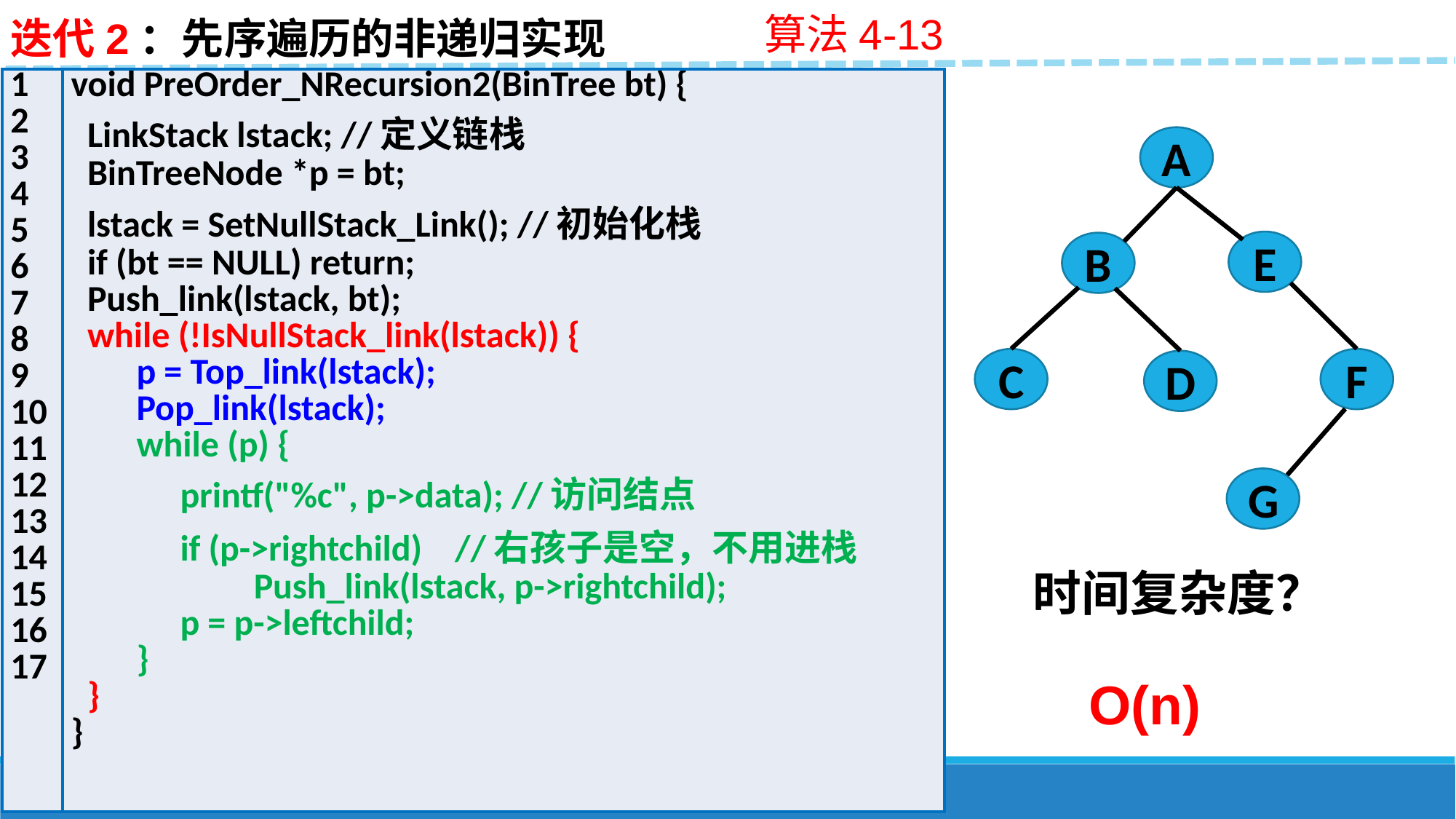

算法4-13
迭代2：先序遍历的非递归实现
| 1 2 3 4 5 6 7 8 9 10 11 12 13 14 15 16 17 | void PreOrder\_NRecursion2(BinTree bt) { LinkStack lstack; //定义链栈 BinTreeNode \*p = bt; lstack = SetNullStack\_Link(); //初始化栈 if (bt == NULL) return; Push\_link(lstack, bt); while (!IsNullStack\_link(lstack)) { p = Top\_link(lstack); Pop\_link(lstack); while (p) { printf("%c", p->data); //访问结点 if (p->rightchild) //右孩子是空，不用进栈 Push\_link(lstack, p->rightchild); p = p->leftchild; } } } |
| --- | --- |
A
E
B
C
F
D
G
时间复杂度？
O(n)